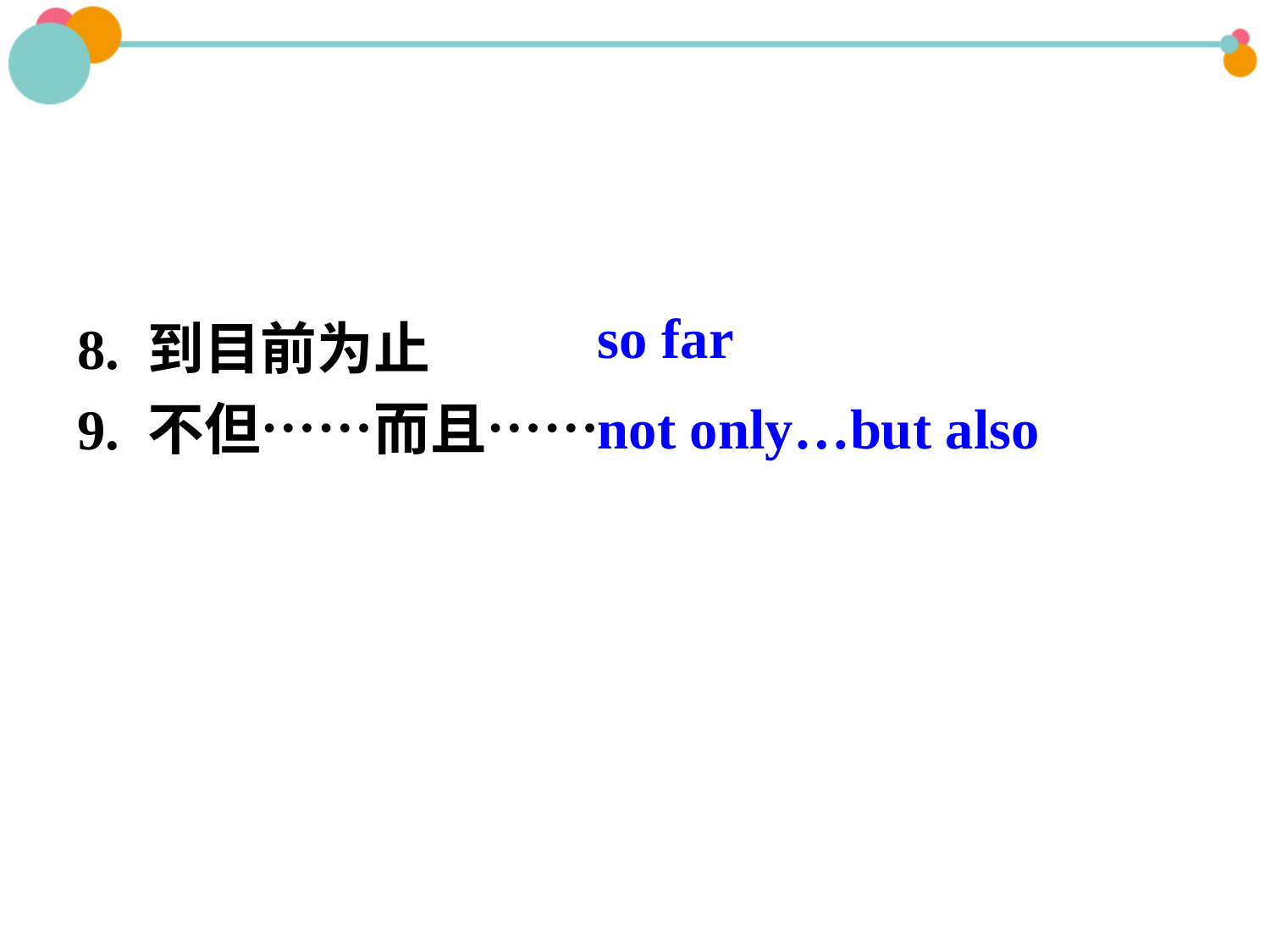

8. 到目前为止
9. 不但……而且……
so far
not only…but also